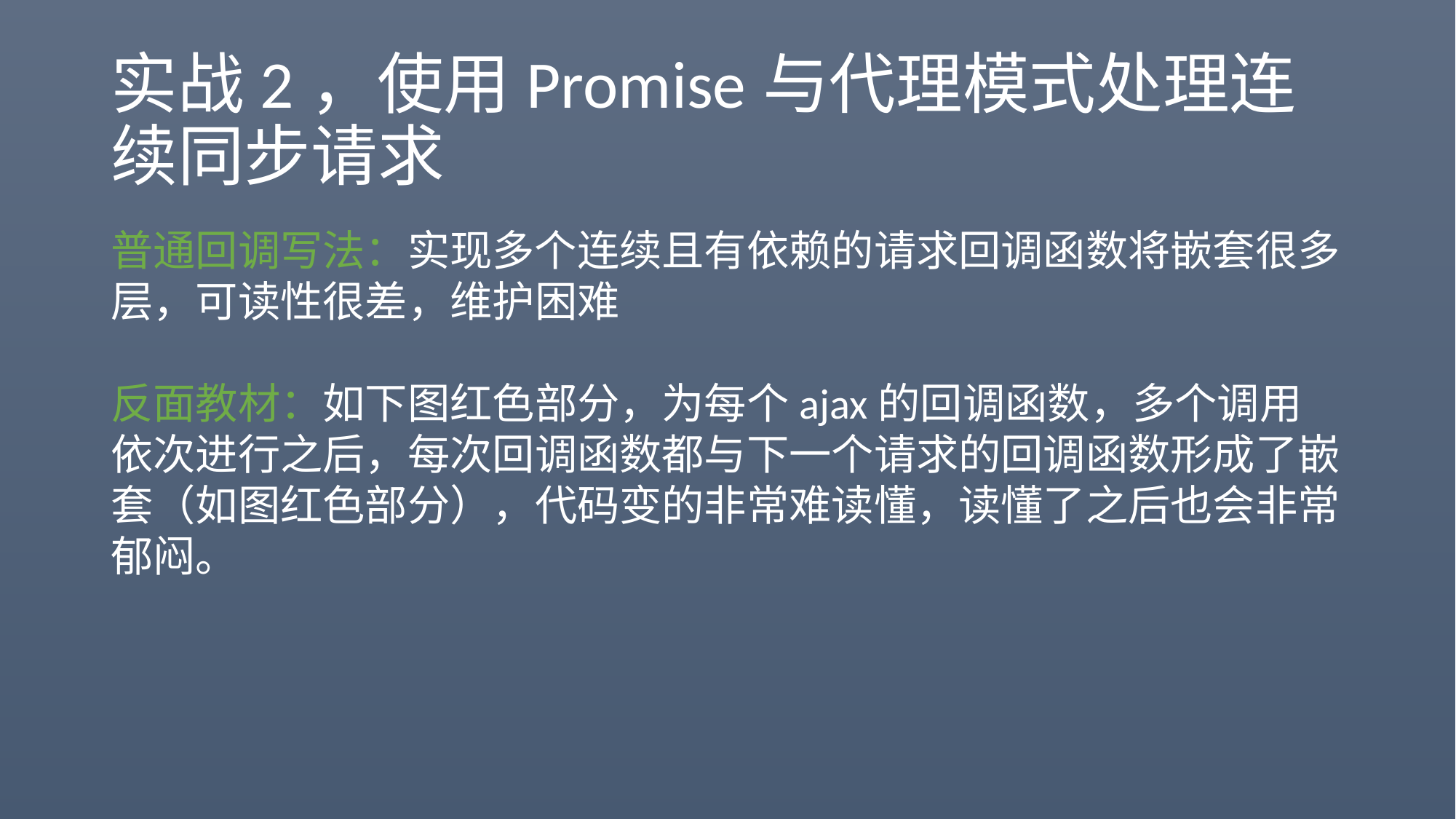

# 实战2，使用Promise与代理模式处理连续同步请求
普通回调写法：实现多个连续且有依赖的请求回调函数将嵌套很多层，可读性很差，维护困难

反面教材：如下图红色部分，为每个ajax的回调函数，多个调用依次进行之后，每次回调函数都与下一个请求的回调函数形成了嵌套（如图红色部分），代码变的非常难读懂，读懂了之后也会非常郁闷。